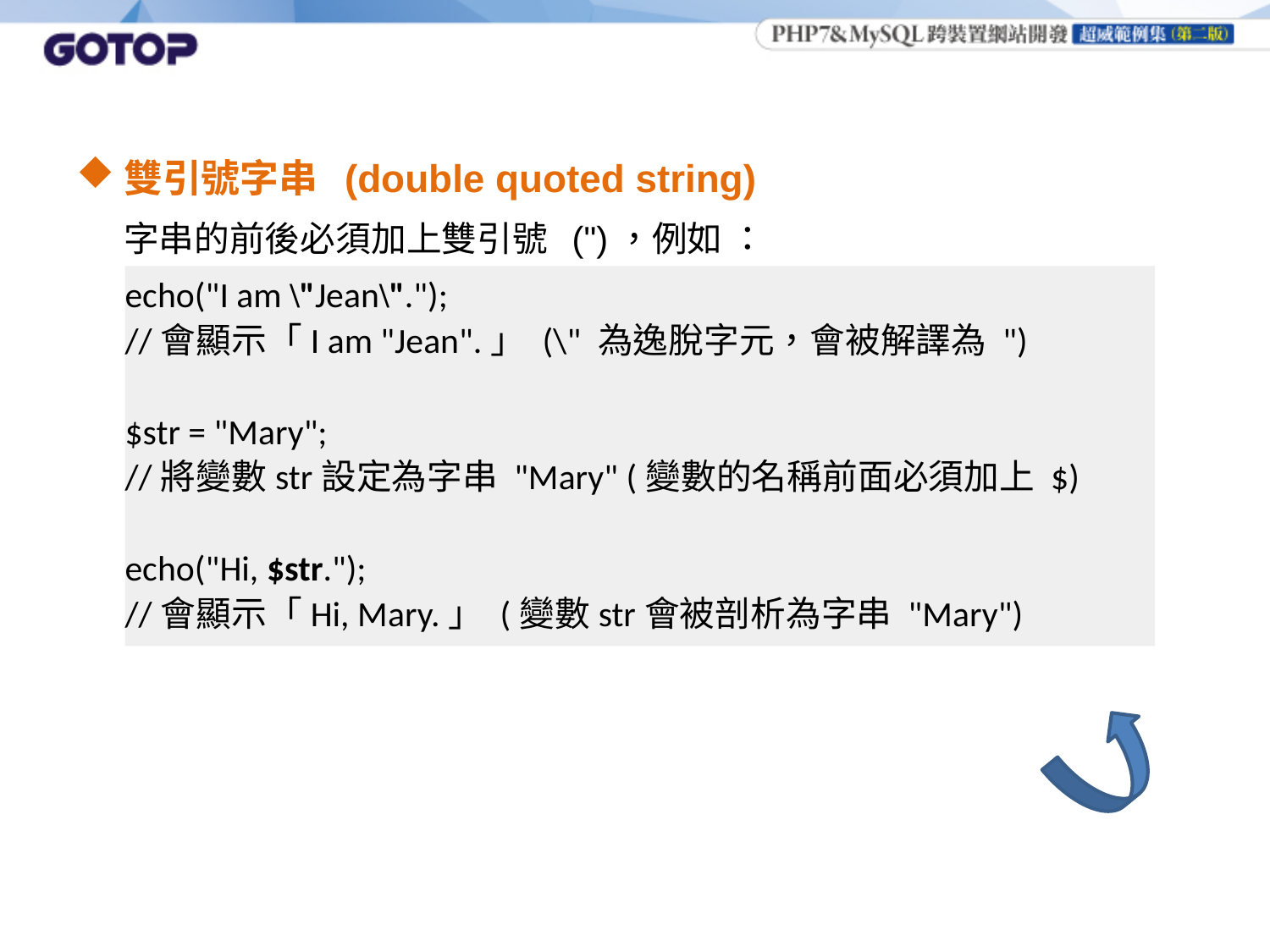

雙引號字串  (double quoted string)
	字串的前後必須加上雙引號  (")，例如 ：
echo("I am \"Jean\".");
//會顯示「I am "Jean".」 (\" 為逸脫字元，會被解譯為 ")

$str = "Mary";
//將變數str設定為字串 "Mary" (變數的名稱前面必須加上 $)

echo("Hi, $str.");
//會顯示「Hi, Mary.」 (變數str會被剖析為字串 "Mary")